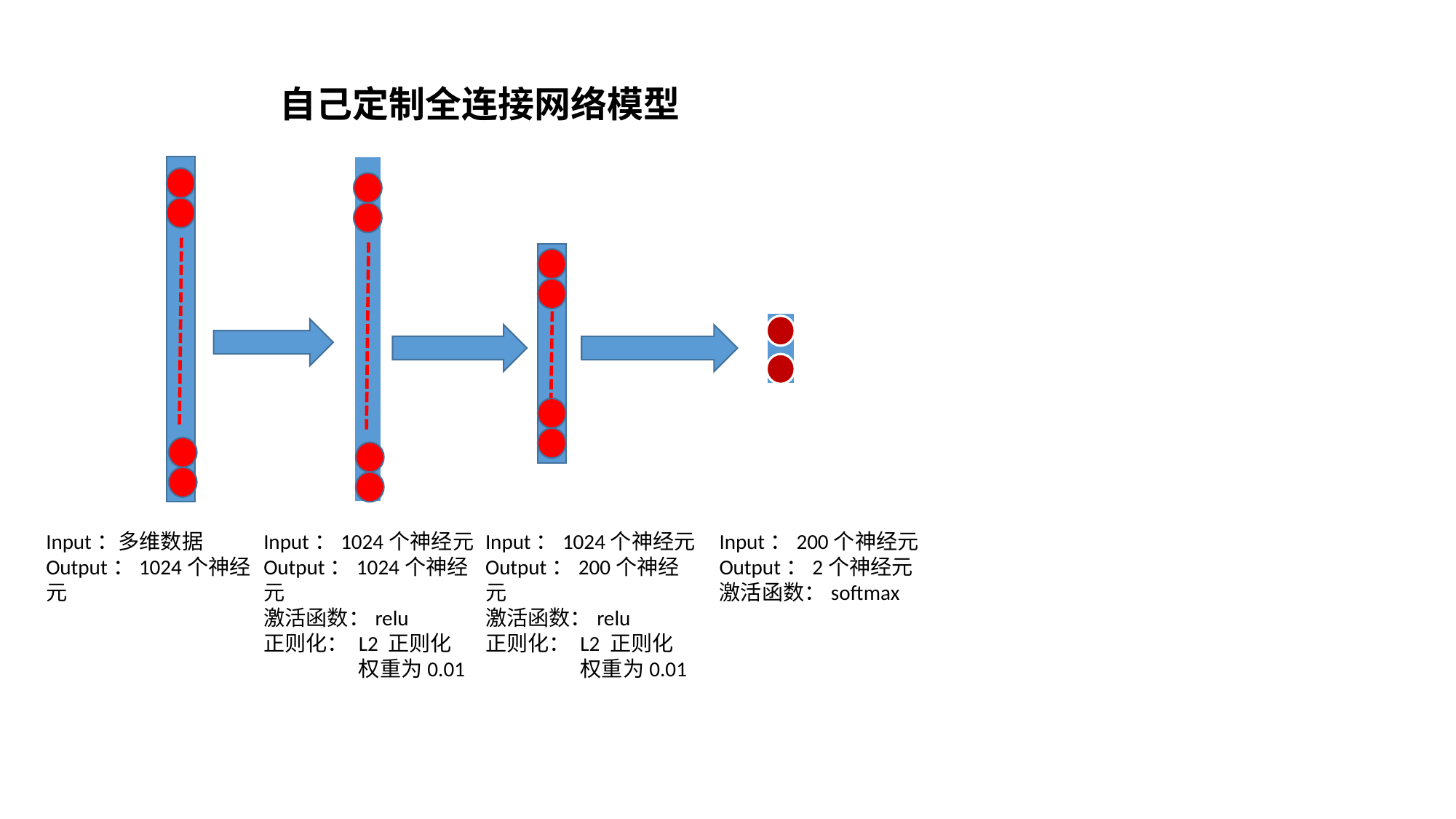

自己定制全连接网络模型

Input：多维数据
Output：1024个神经元
Input：1024个神经元
Output：1024个神经元
激活函数：relu
正则化： L2 正则化
                   权重为0.01
Input：1024个神经元
Output：200个神经元
激活函数：relu
正则化： L2 正则化
                   权重为0.01
Input：200个神经元
Output：2个神经元
激活函数：softmax